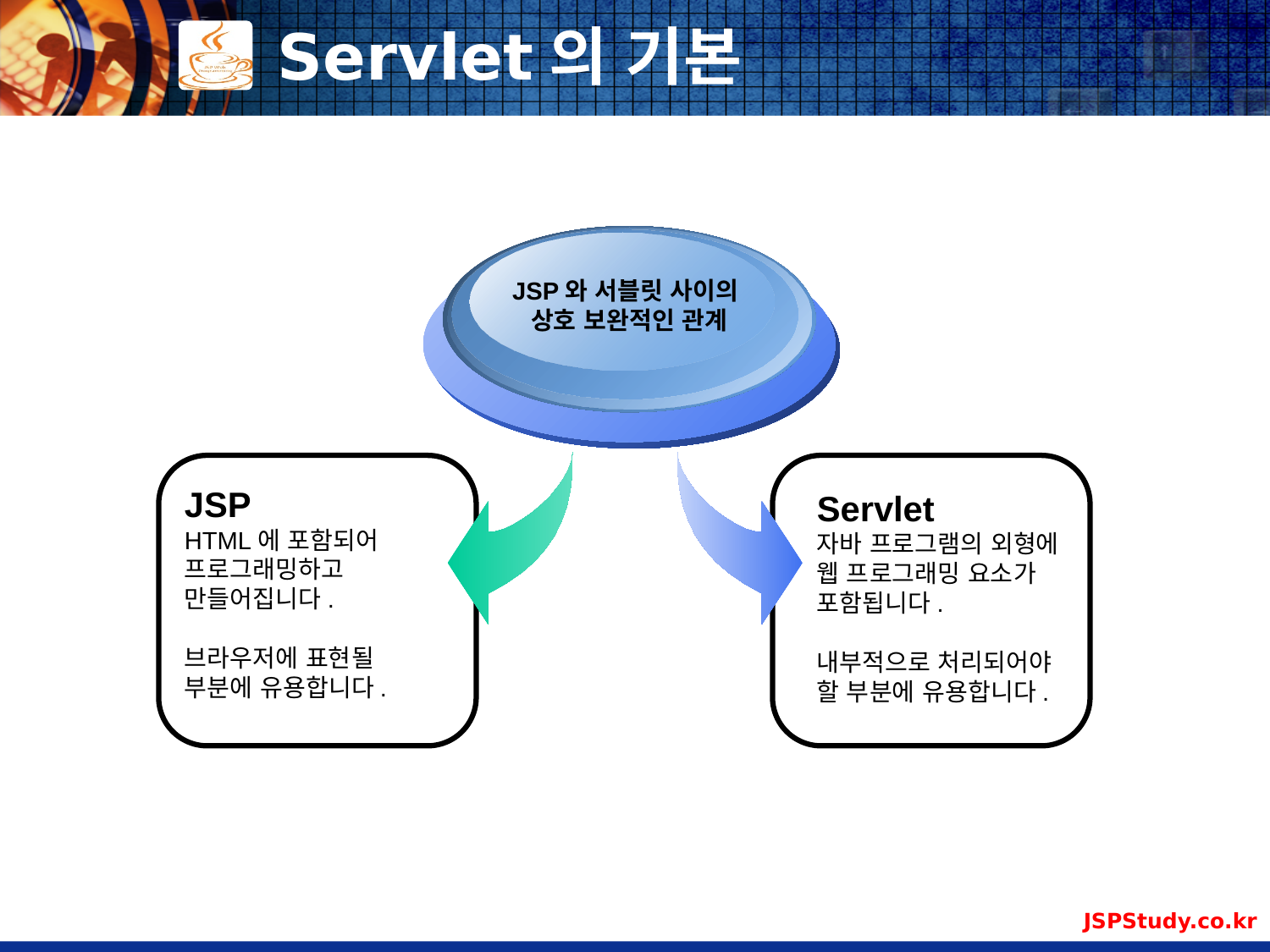

# Servlet의 기본

JSP와 서블릿 사이의
상호 보완적인 관계

JSP
HTML에 포함되어 프로그래밍하고
만들어집니다.

브라우저에 표현될
부분에 유용합니다.
Servlet
자바 프로그램의 외형에 웹 프로그래밍 요소가 포함됩니다.

내부적으로 처리되어야 할 부분에 유용합니다.
JSPStudy.co.kr